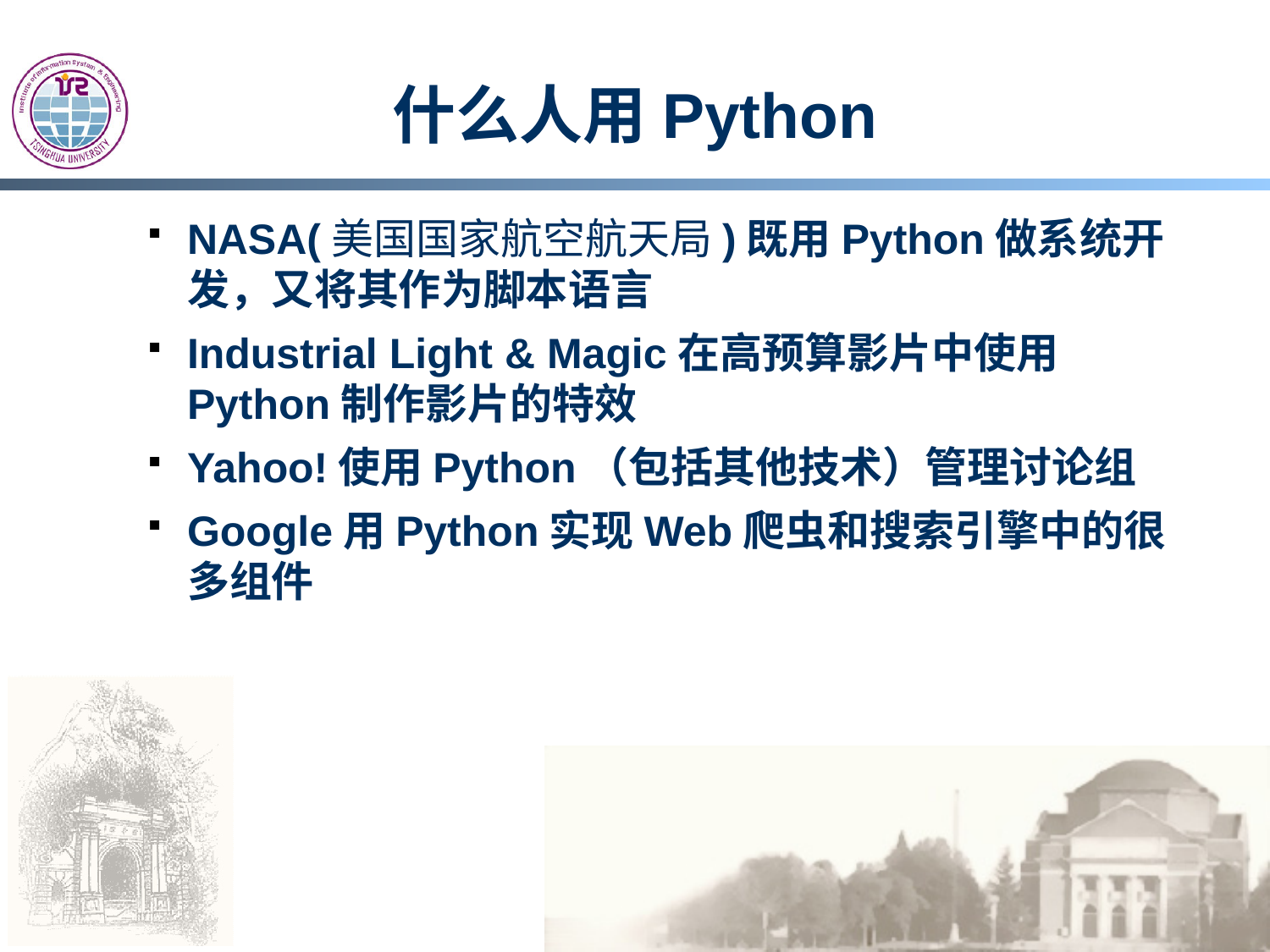

# 什么人用Python
NASA(美国国家航空航天局)既用Python做系统开发，又将其作为脚本语言
Industrial Light & Magic在高预算影片中使用Python制作影片的特效
Yahoo!使用Python（包括其他技术）管理讨论组
Google用Python实现Web爬虫和搜索引擎中的很多组件